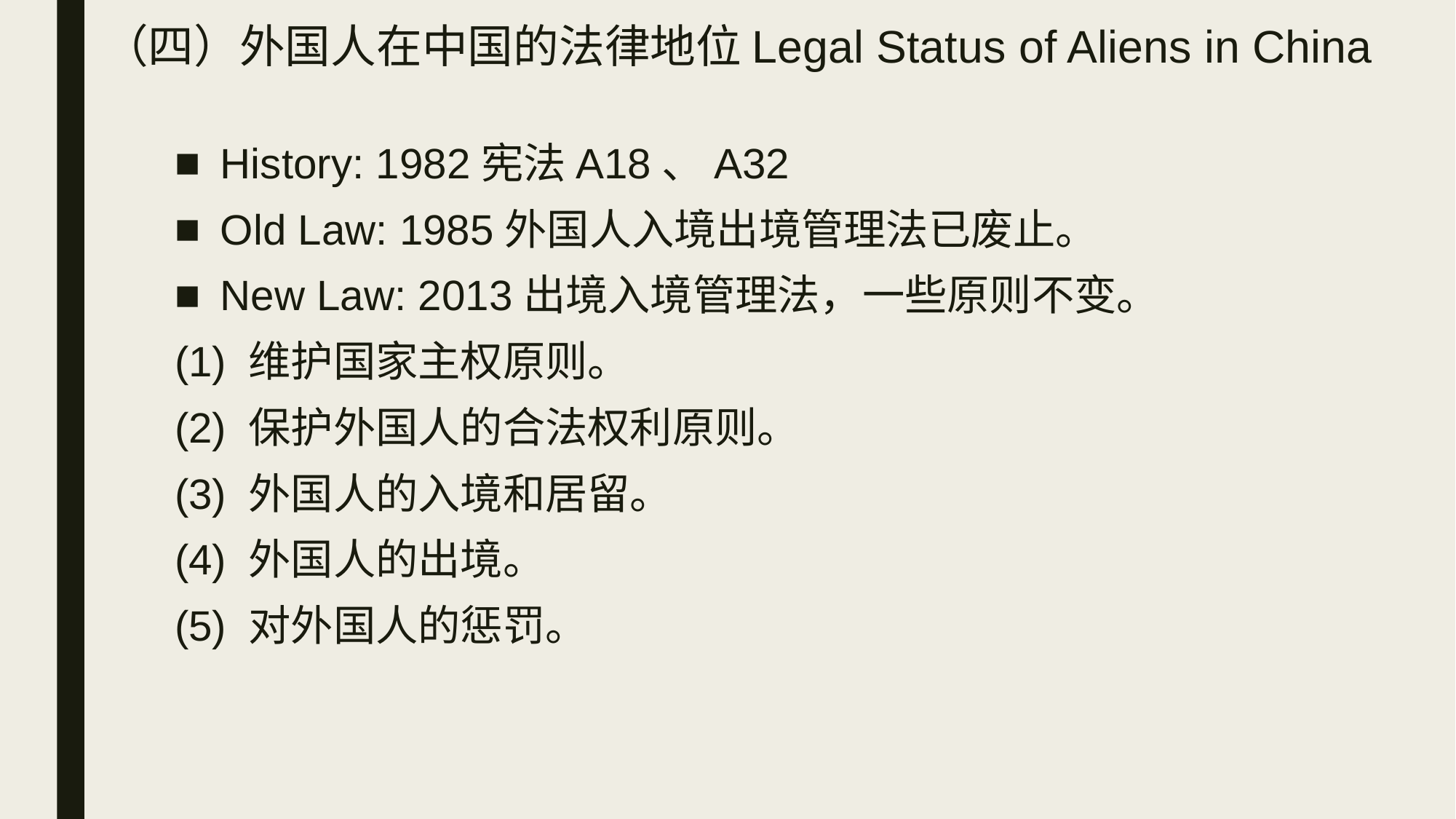

# （四）外国人在中国的法律地位Legal Status of Aliens in China
History: 1982宪法A18、A32
Old Law: 1985外国人入境出境管理法已废止。
New Law: 2013出境入境管理法，一些原则不变。
(1) 维护国家主权原则。
(2) 保护外国人的合法权利原则。
(3) 外国人的入境和居留。
(4) 外国人的出境。
(5) 对外国人的惩罚。